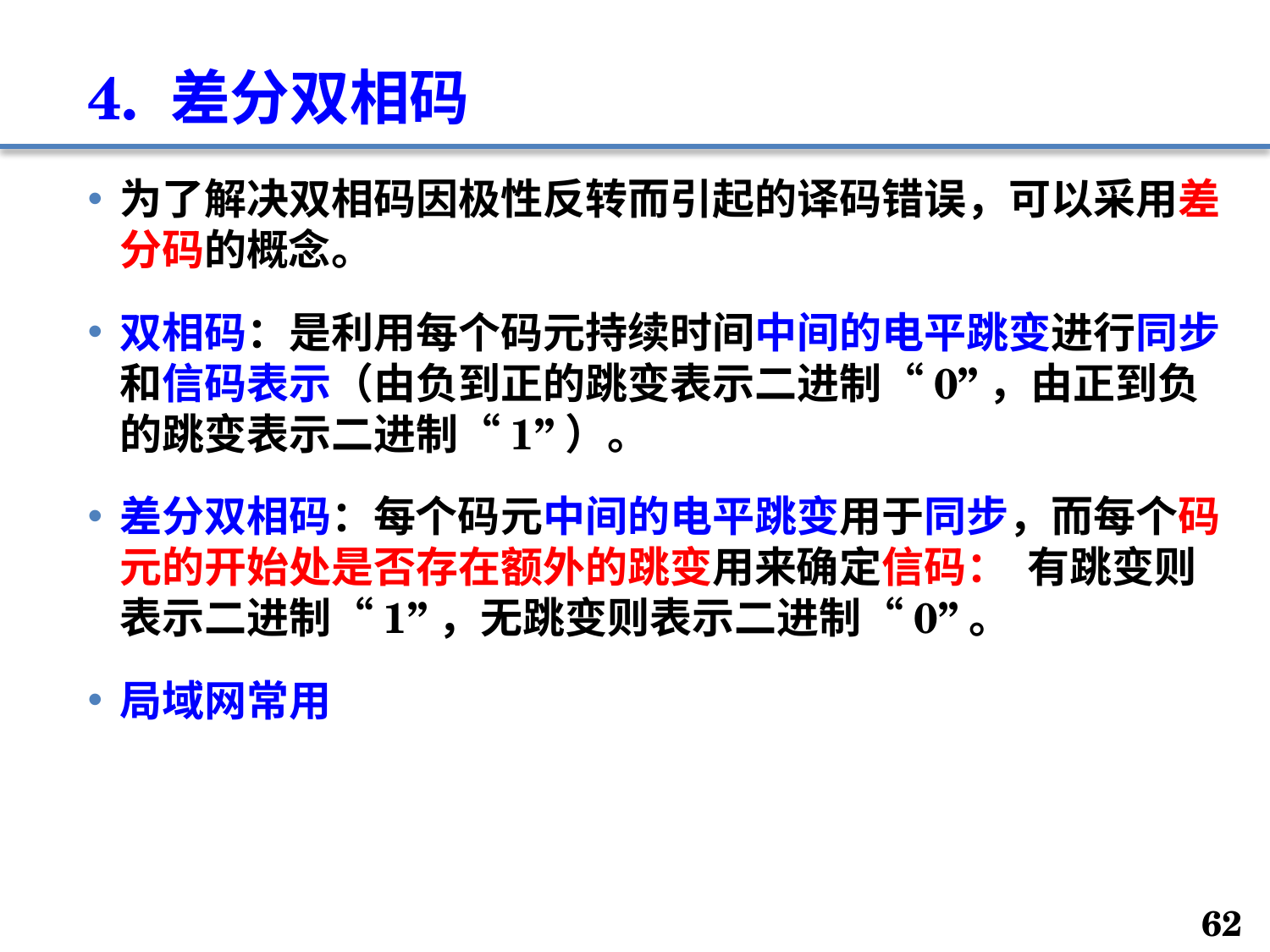

# 4. 差分双相码
为了解决双相码因极性反转而引起的译码错误，可以采用差分码的概念。
双相码：是利用每个码元持续时间中间的电平跳变进行同步和信码表示（由负到正的跳变表示二进制“0”，由正到负的跳变表示二进制“1”）。
差分双相码：每个码元中间的电平跳变用于同步，而每个码元的开始处是否存在额外的跳变用来确定信码：  有跳变则表示二进制“1”，无跳变则表示二进制“0”。
局域网常用
62